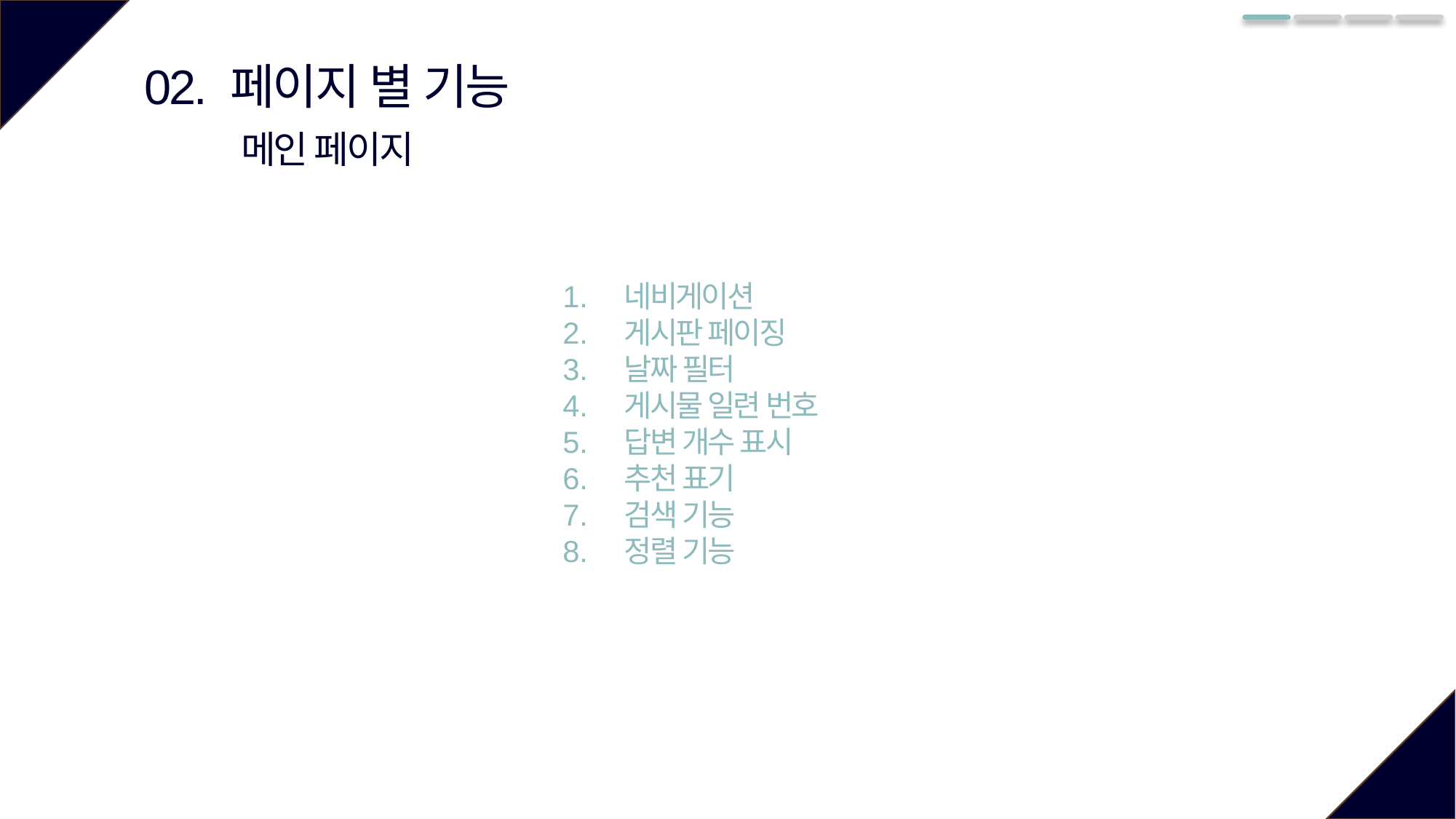

02. 페이지 별 기능
메인 페이지
네비게이션
게시판 페이징
날짜 필터
게시물 일련 번호
답변 개수 표시
추천 표기
검색 기능
정렬 기능